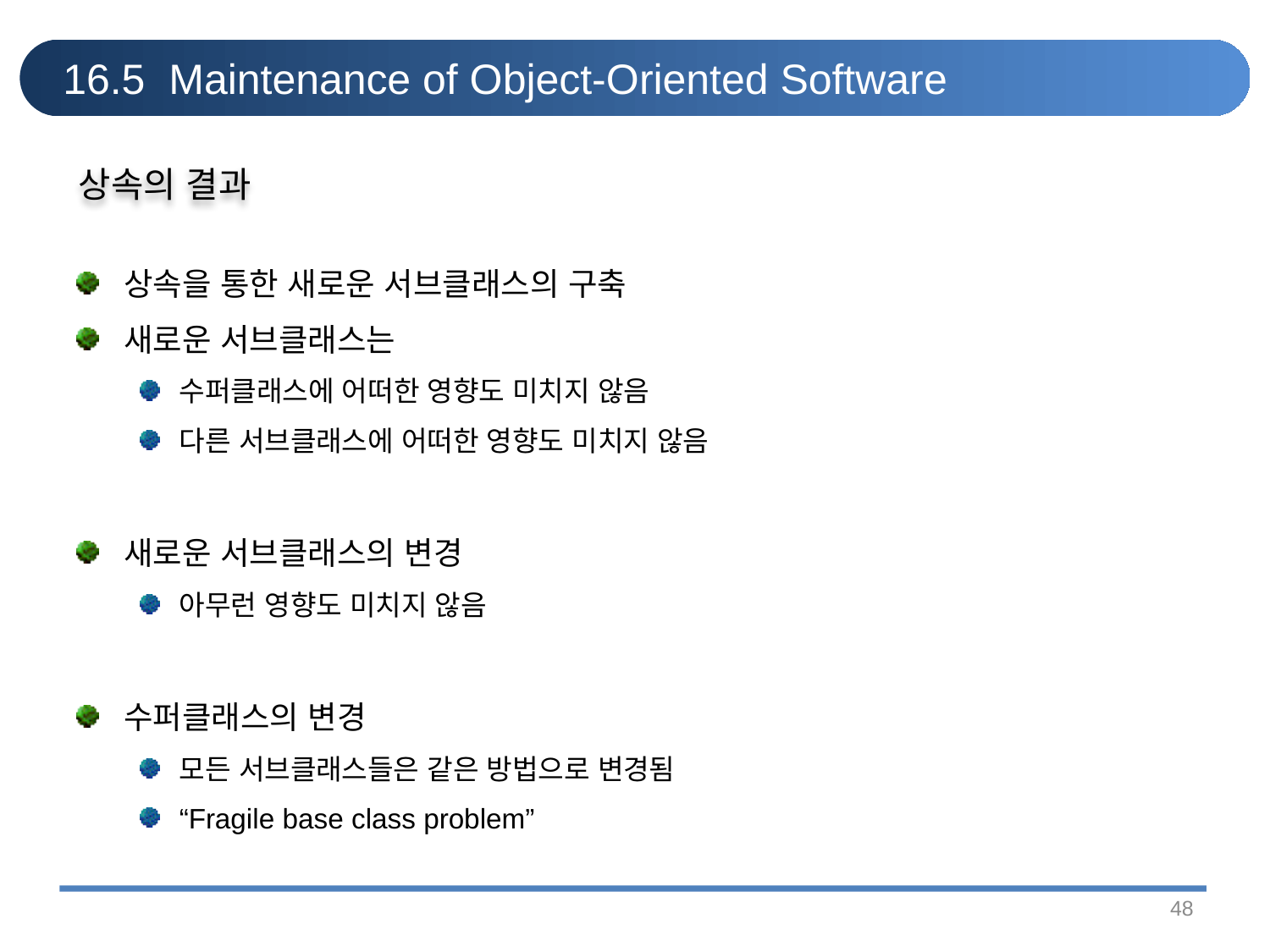

# 16.5  Maintenance of Object-Oriented Software
상속의 결과
상속을 통한 새로운 서브클래스의 구축
새로운 서브클래스는
수퍼클래스에 어떠한 영향도 미치지 않음
다른 서브클래스에 어떠한 영향도 미치지 않음

새로운 서브클래스의 변경
아무런 영향도 미치지 않음

수퍼클래스의 변경
모든 서브클래스들은 같은 방법으로 변경됨
“Fragile base class problem”
48